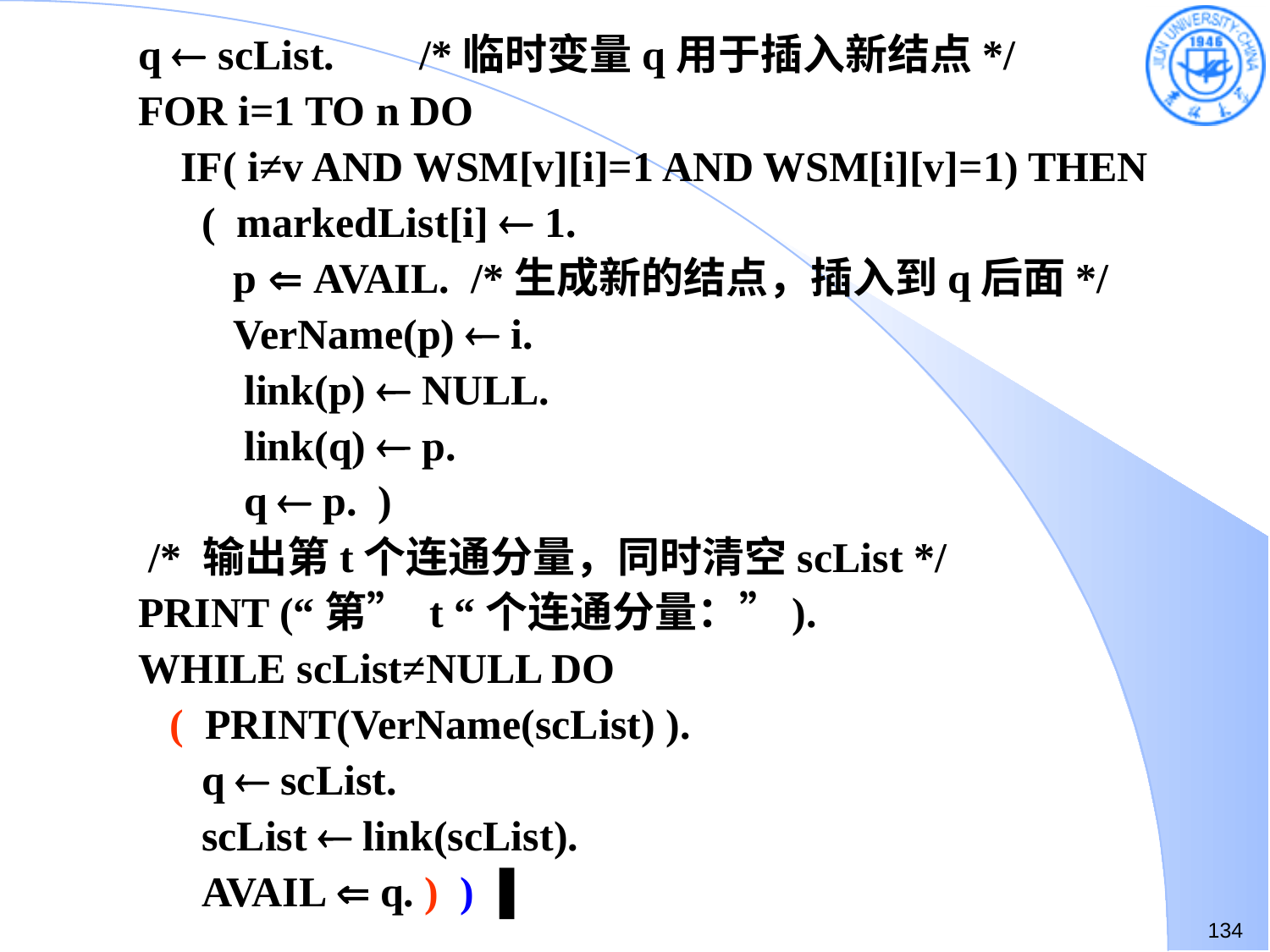

q ← scList.        /*临时变量q用于插入新结点*/
          FOR i=1 TO n DO
              IF( i≠v AND WSM[v][i]=1 AND WSM[i][v]=1) THEN
                (  markedList[i] ← 1.
                   p ⇐ AVAIL.  /*生成新的结点，插入到q后面*/
                   VerName(p) ← i.
                    link(p) ← NULL.
                    link(q) ← p.
                    q ← p.  )
           /* 输出第t个连通分量，同时清空scList */
          PRINT (“第” t “个连通分量：”).
          WHILE scList≠NULL DO
             (  PRINT(VerName(scList) ).
                q ← scList.
                scList ← link(scList).
                AVAIL ⇐ q. )  ) ▐